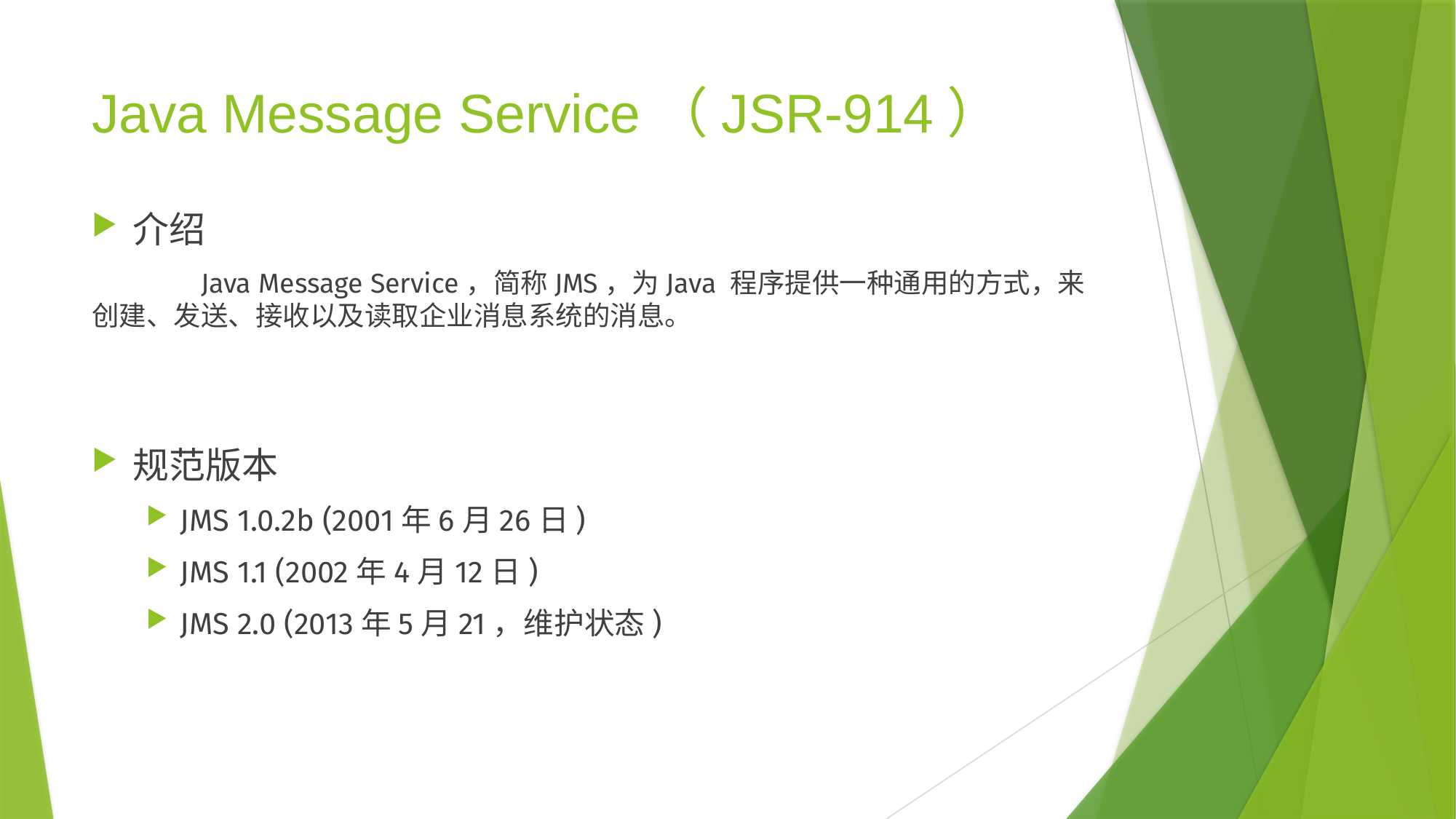

# Java Message Service（JSR-914）
介绍
	Java Message Service，简称JMS，为Java 程序提供一种通用的方式，来创建、发送、接收以及读取企业消息系统的消息。

规范版本
JMS 1.0.2b (2001年6月26日)
JMS 1.1 (2002年4月12日)
JMS 2.0 (2013年5月21，维护状态)